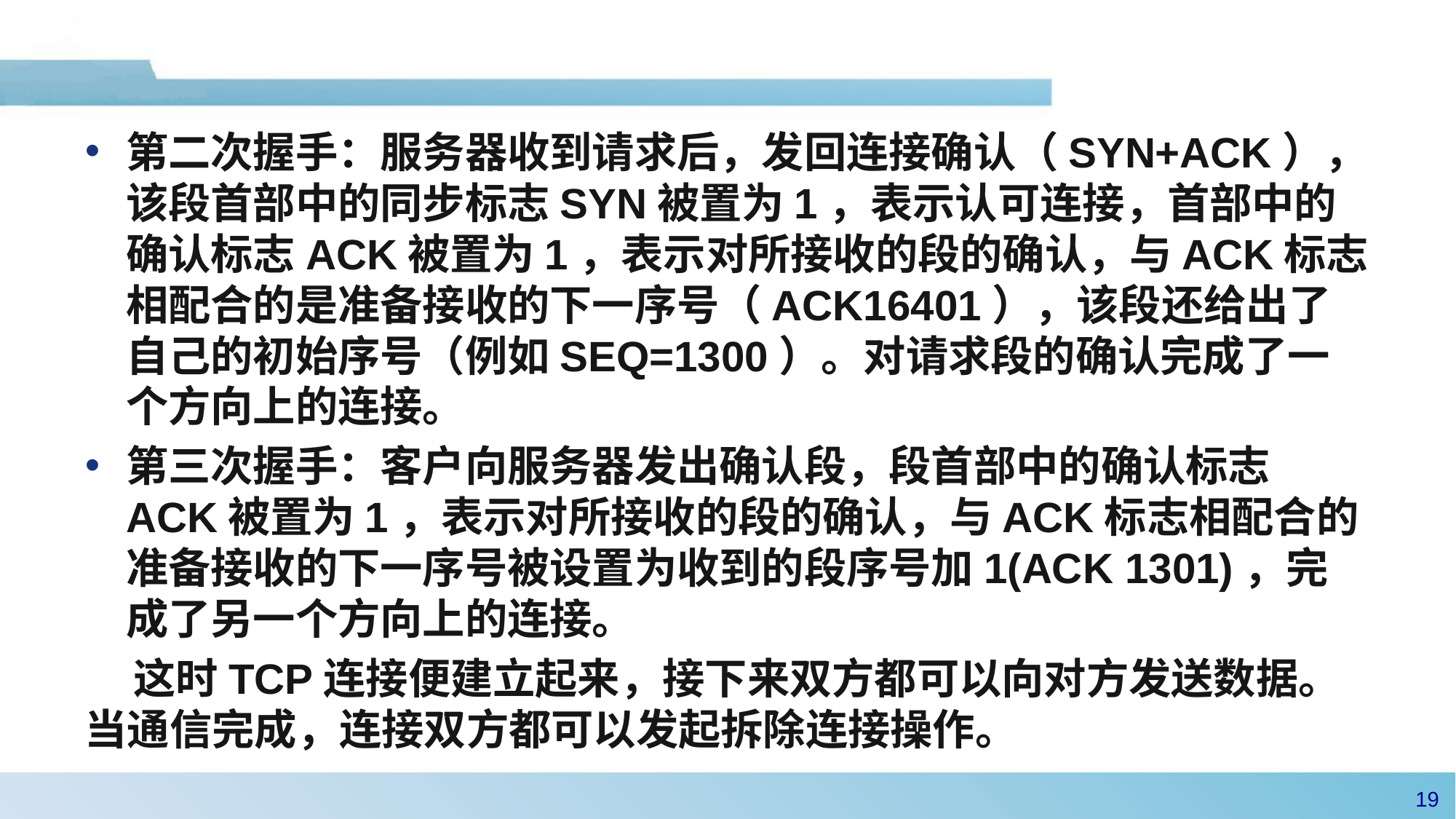

第二次握手：服务器收到请求后，发回连接确认（SYN+ACK），该段首部中的同步标志SYN被置为1，表示认可连接，首部中的确认标志ACK被置为1，表示对所接收的段的确认，与ACK标志相配合的是准备接收的下一序号（ACK16401），该段还给出了自己的初始序号（例如SEQ=1300）。对请求段的确认完成了一个方向上的连接。
第三次握手：客户向服务器发出确认段，段首部中的确认标志ACK被置为1，表示对所接收的段的确认，与ACK标志相配合的准备接收的下一序号被设置为收到的段序号加1(ACK 1301)，完成了另一个方向上的连接。
    这时TCP连接便建立起来，接下来双方都可以向对方发送数据。当通信完成，连接双方都可以发起拆除连接操作。
19